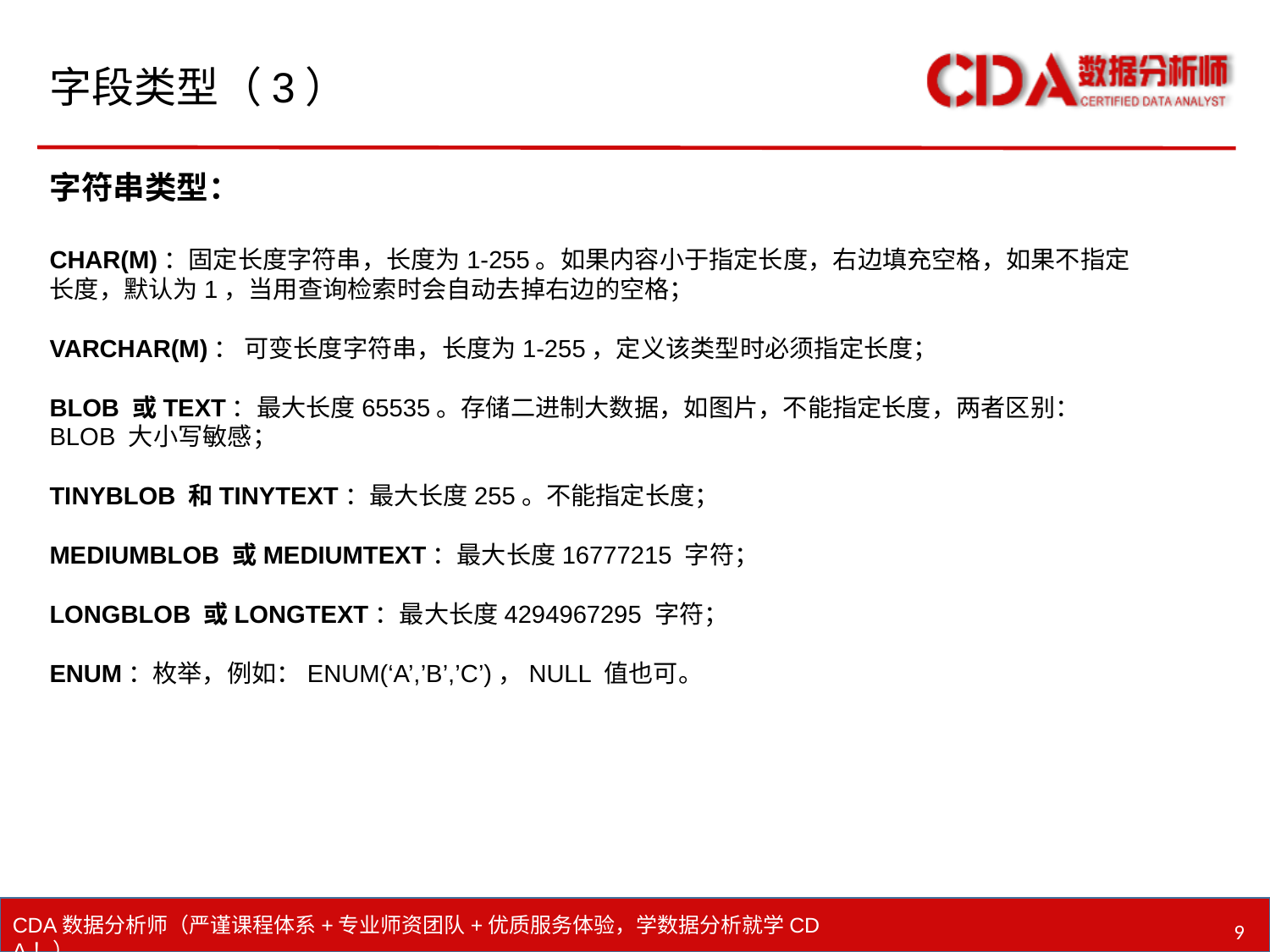

# 字段类型（3）
字符串类型：

CHAR(M)：固定长度字符串，长度为1-255。如果内容小于指定长度，右边填充空格，如果不指定长度，默认为1，当用查询检索时会自动去掉右边的空格；

VARCHAR(M)： 可变长度字符串，长度为1-255，定义该类型时必须指定长度；

BLOB 或TEXT：最大长度65535。存储二进制大数据，如图片，不能指定长度，两者区别：BLOB 大小写敏感；

TINYBLOB 和TINYTEXT：最大长度255。不能指定长度；

MEDIUMBLOB 或MEDIUMTEXT：最大长度16777215 字符；

LONGBLOB 或LONGTEXT：最大长度4294967295 字符；

ENUM：枚举，例如：ENUM(‘A’,’B’,’C’)，NULL 值也可。

9